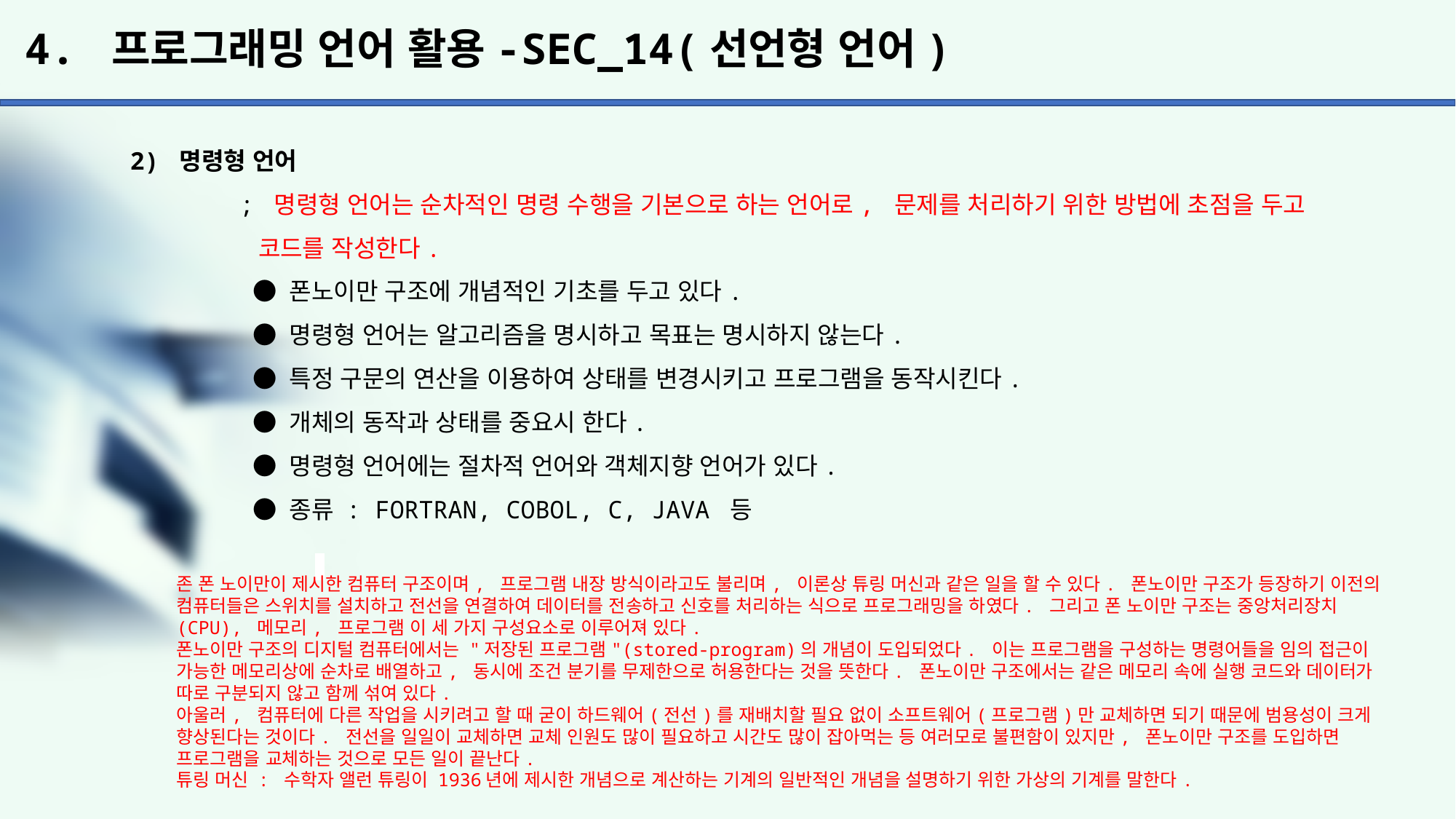

# 4. 프로그래밍 언어 활용-SEC_14(선언형 언어)
2) 명령형 언어
	; 명령형 언어는 순차적인 명령 수행을 기본으로 하는 언어로, 문제를 처리하기 위한 방법에 초점을 두고
	  코드를 작성한다.
	  ● 폰노이만 구조에 개념적인 기초를 두고 있다.
	  ● 명령형 언어는 알고리즘을 명시하고 목표는 명시하지 않는다.
	  ● 특정 구문의 연산을 이용하여 상태를 변경시키고 프로그램을 동작시킨다.
	  ● 개체의 동작과 상태를 중요시 한다.
	  ● 명령형 언어에는 절차적 언어와 객체지향 언어가 있다.
	  ● 종류 : FORTRAN, COBOL, C, JAVA 등

존 폰 노이만이 제시한 컴퓨터 구조이며, 프로그램 내장 방식이라고도 불리며, 이론상 튜링 머신과 같은 일을 할 수 있다. 폰노이만 구조가 등장하기 이전의 컴퓨터들은 스위치를 설치하고 전선을 연결하여 데이터를 전송하고 신호를 처리하는 식으로 프로그래밍을 하였다. 그리고 폰 노이만 구조는 중앙처리장치(CPU), 메모리, 프로그램 이 세 가지 구성요소로 이루어져 있다.
폰노이만 구조의 디지털 컴퓨터에서는 "저장된 프로그램"(stored-program)의 개념이 도입되었다. 이는 프로그램을 구성하는 명령어들을 임의 접근이 가능한 메모리상에 순차로 배열하고, 동시에 조건 분기를 무제한으로 허용한다는 것을 뜻한다. 폰노이만 구조에서는 같은 메모리 속에 실행 코드와 데이터가 따로 구분되지 않고 함께 섞여 있다.
아울러, 컴퓨터에 다른 작업을 시키려고 할 때 굳이 하드웨어(전선)를 재배치할 필요 없이 소프트웨어(프로그램)만 교체하면 되기 때문에 범용성이 크게 향상된다는 것이다. 전선을 일일이 교체하면 교체 인원도 많이 필요하고 시간도 많이 잡아먹는 등 여러모로 불편함이 있지만, 폰노이만 구조를 도입하면 프로그램을 교체하는 것으로 모든 일이 끝난다.
튜링 머신 : 수학자 앨런 튜링이 1936년에 제시한 개념으로 계산하는 기계의 일반적인 개념을 설명하기 위한 가상의 기계를 말한다.